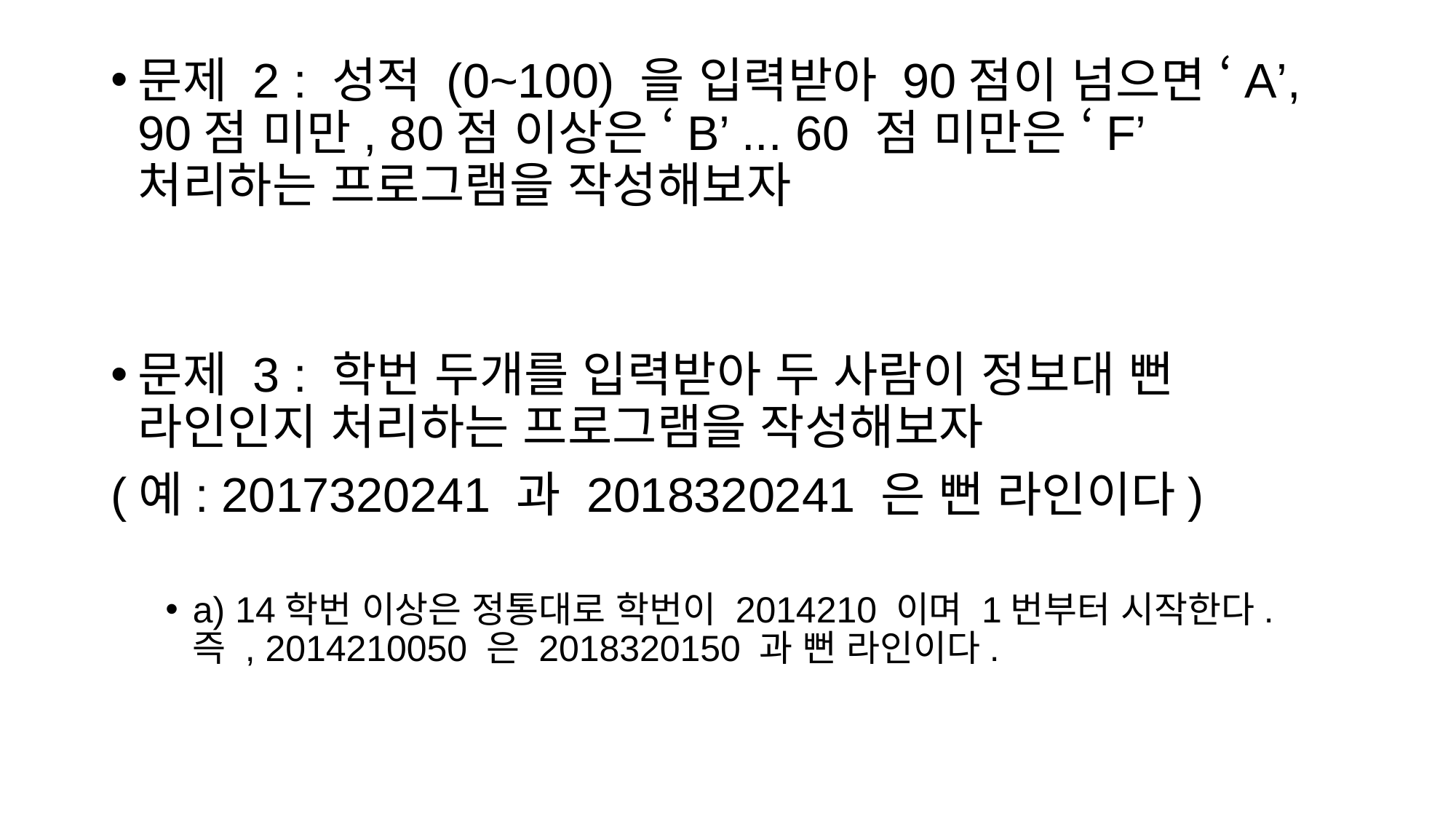

문제 2 : 성적 (0~100) 을 입력받아 90점이 넘으면 ‘A’, 90점 미만, 80점 이상은 ‘B’ ... 60 점 미만은 ‘F’ 처리하는 프로그램을 작성해보자

문제 3 : 학번 두개를 입력받아 두 사람이 정보대 뻔 라인인지 처리하는 프로그램을 작성해보자
(예: 2017320241 과 2018320241 은 뻔 라인이다)

a) 14학번 이상은 정통대로 학번이 2014210 이며 1번부터 시작한다. 즉 , 2014210050 은 2018320150 과 뻔 라인이다.